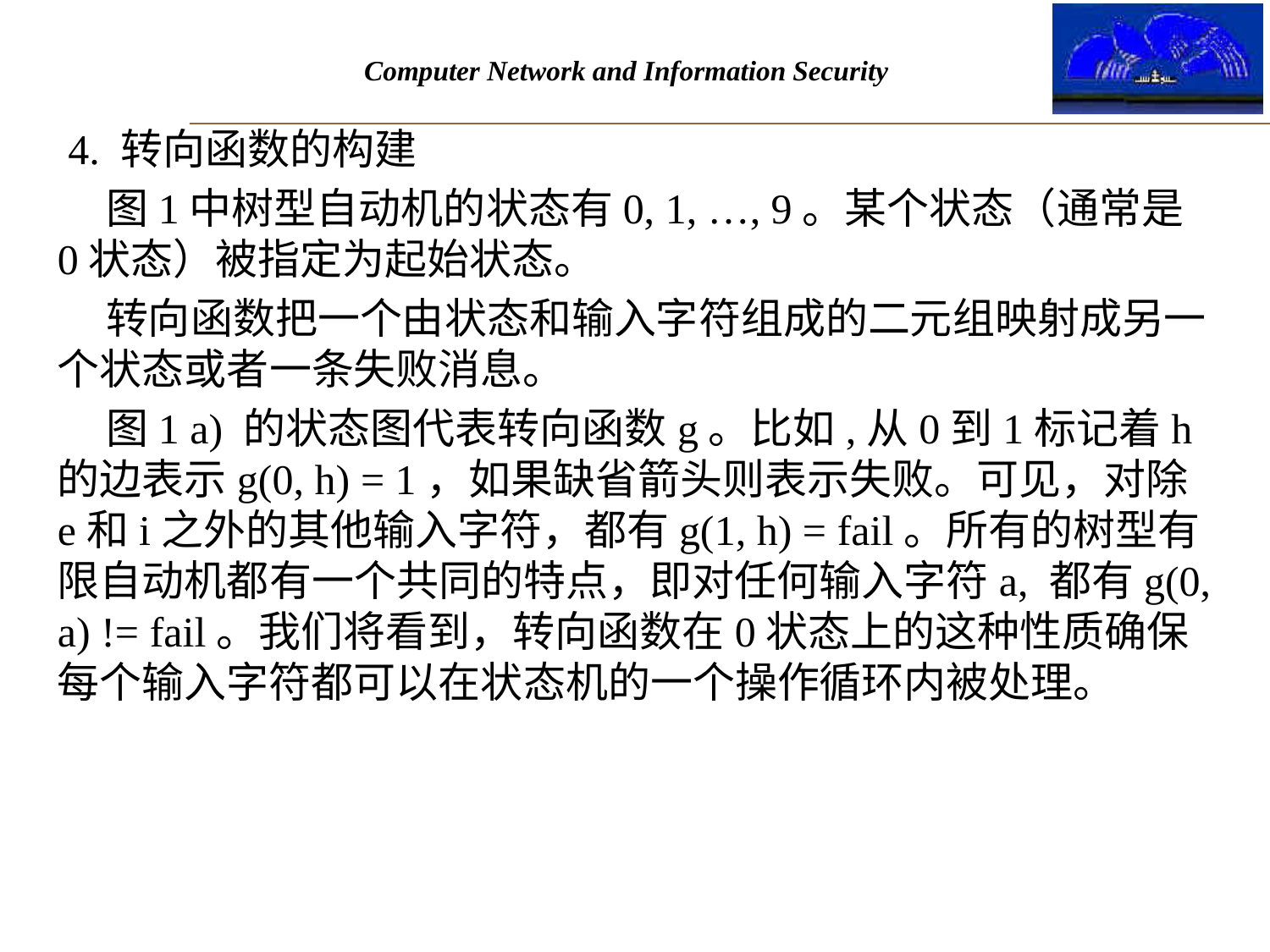

4. 转向函数的构建
    图1中树型自动机的状态有0, 1, …, 9。某个状态（通常是0状态）被指定为起始状态。
    转向函数把一个由状态和输入字符组成的二元组映射成另一个状态或者一条失败消息。
    图1 a) 的状态图代表转向函数g。比如,从0到1标记着h 的边表示g(0, h) = 1，如果缺省箭头则表示失败。可见，对除e和i之外的其他输入字符，都有g(1, h) = fail。所有的树型有限自动机都有一个共同的特点，即对任何输入字符a, 都有g(0, a) != fail。我们将看到，转向函数在0状态上的这种性质确保每个输入字符都可以在状态机的一个操作循环内被处理。